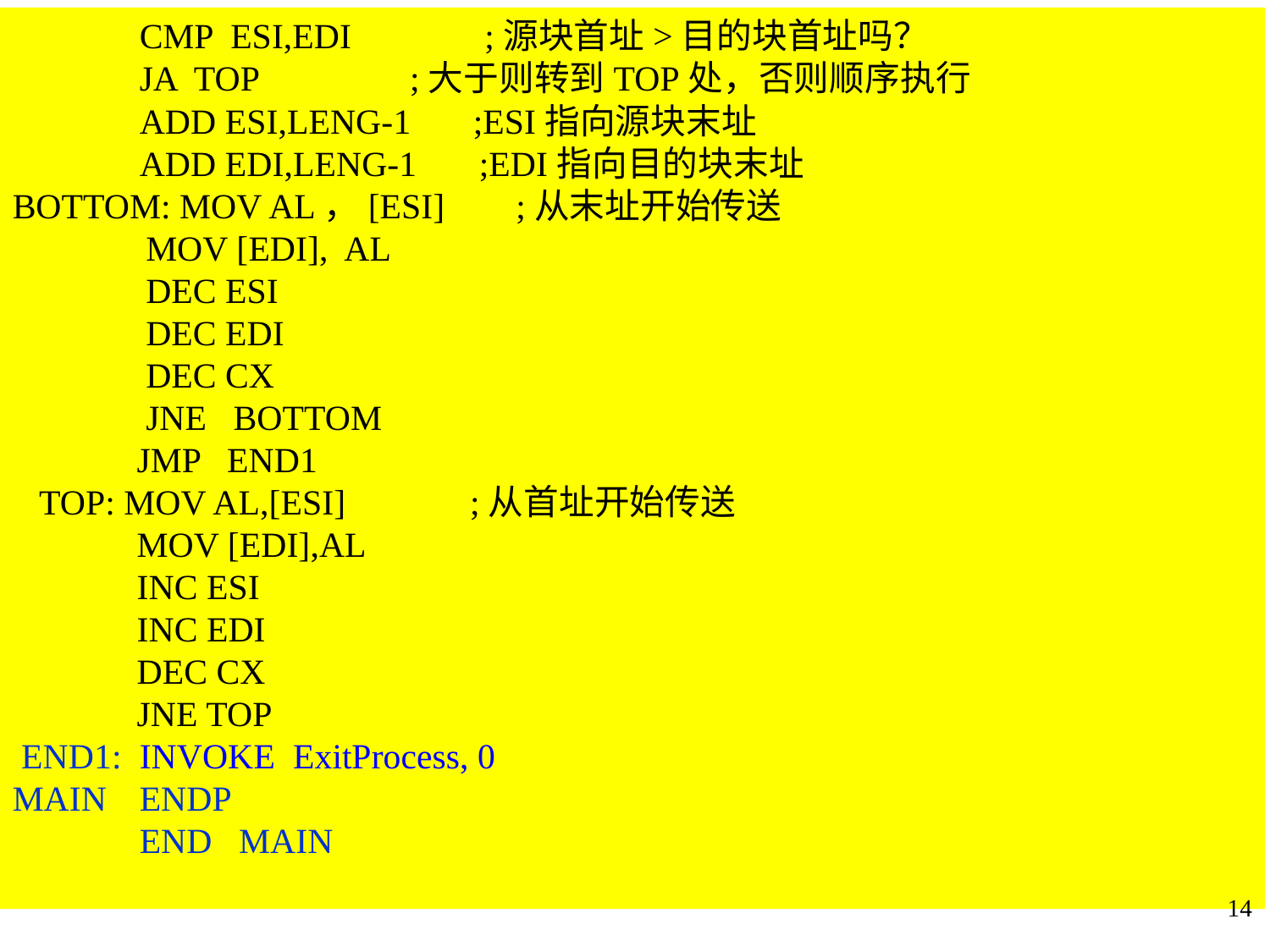

CMP  ESI,EDI               ;源块首址>目的块首址吗？
         	JA  TOP                 ;大于则转到TOP处，否则顺序执行
            	ADD ESI,LENG-1       ;ESI指向源块末址
           	ADD EDI,LENG-1       ;EDI指向目的块末址
BOTTOM: MOV AL，[ESI]        ;从末址开始传送
               MOV [EDI],  AL
               DEC ESI
               DEC EDI
               DEC CX
               JNE   BOTTOM
              JMP   END1
   TOP: MOV AL,[ESI]              ;从首址开始传送
              MOV [EDI],AL
              INC ESI
              INC EDI
              DEC CX
              JNE TOP
 END1:  INVOKE  ExitProcess, 0
MAIN  	ENDP
            	END   MAIN

14